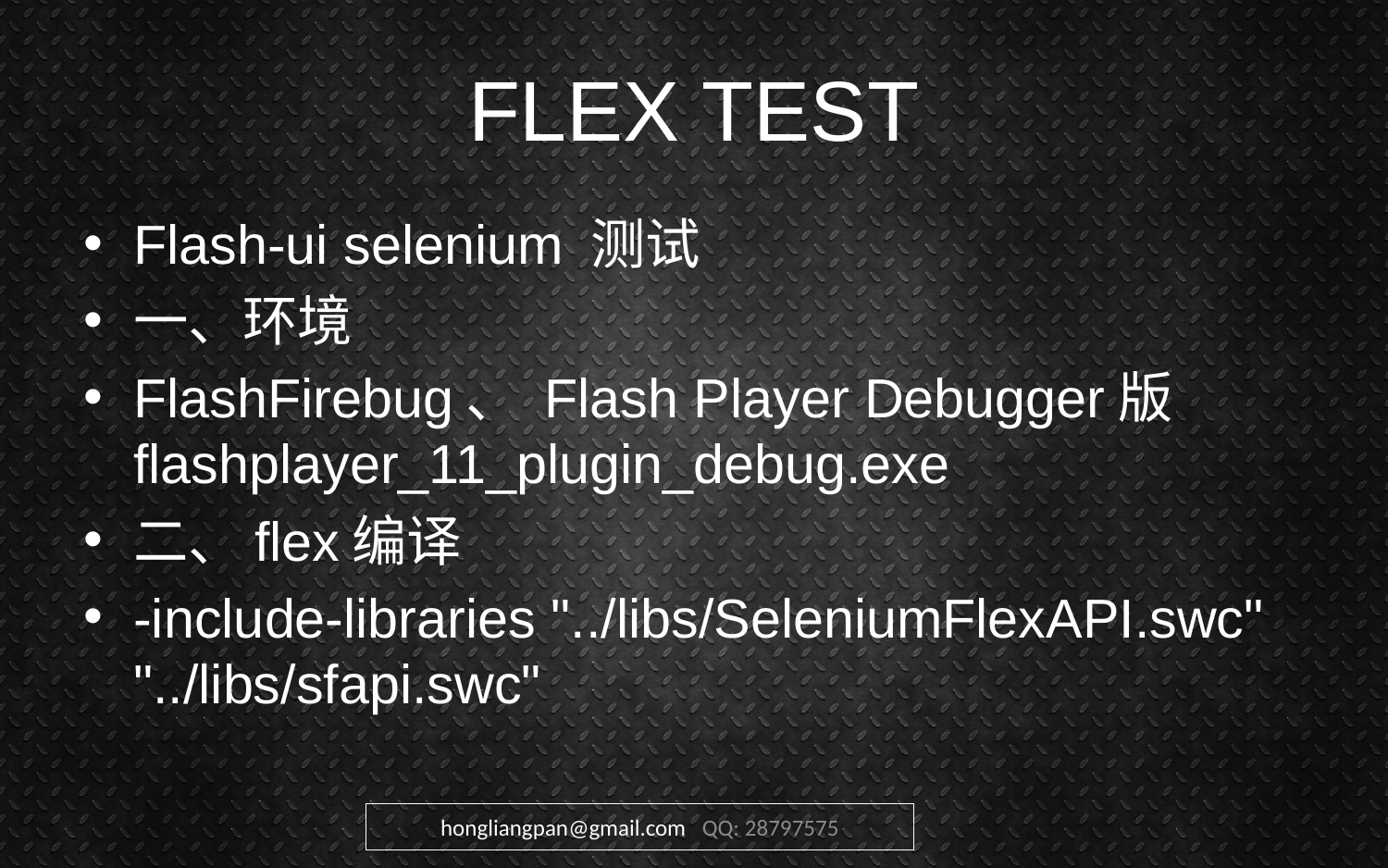

# FLEX TEST
Flash-ui selenium 测试
一、环境
FlashFirebug、 Flash Player Debugger版flashplayer_11_plugin_debug.exe
二、flex编译
-include-libraries "../libs/SeleniumFlexAPI.swc" "../libs/sfapi.swc"